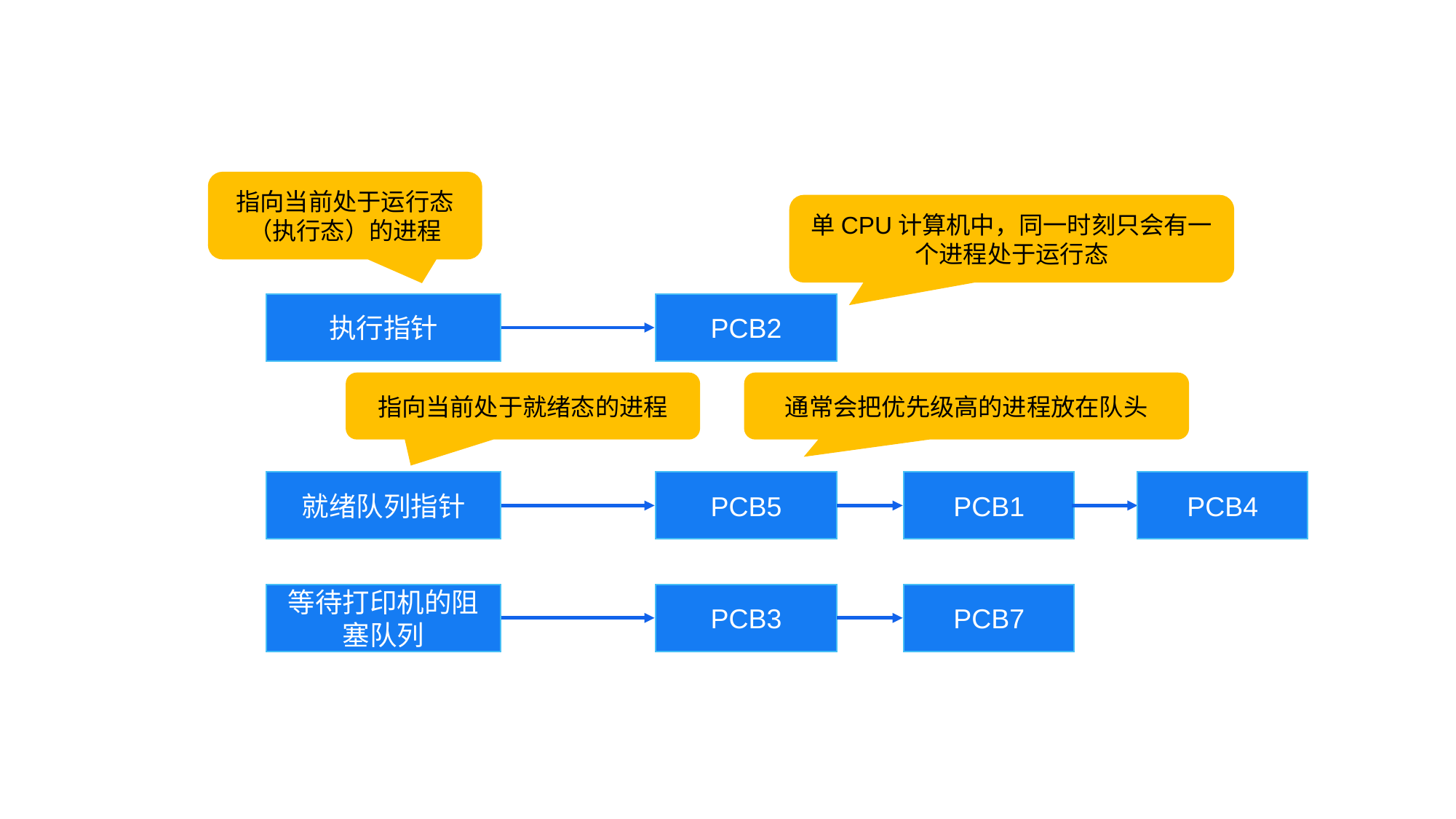

指向当前处于运行态
（执行态）的进程
单CPU计算机中，同一时刻只会有一个进程处于运行态
执行指针
PCB2
指向当前处于就绪态的进程
通常会把优先级高的进程放在队头
就绪队列指针
PCB5
PCB1
PCB4
等待打印机的阻塞队列
PCB3
PCB7